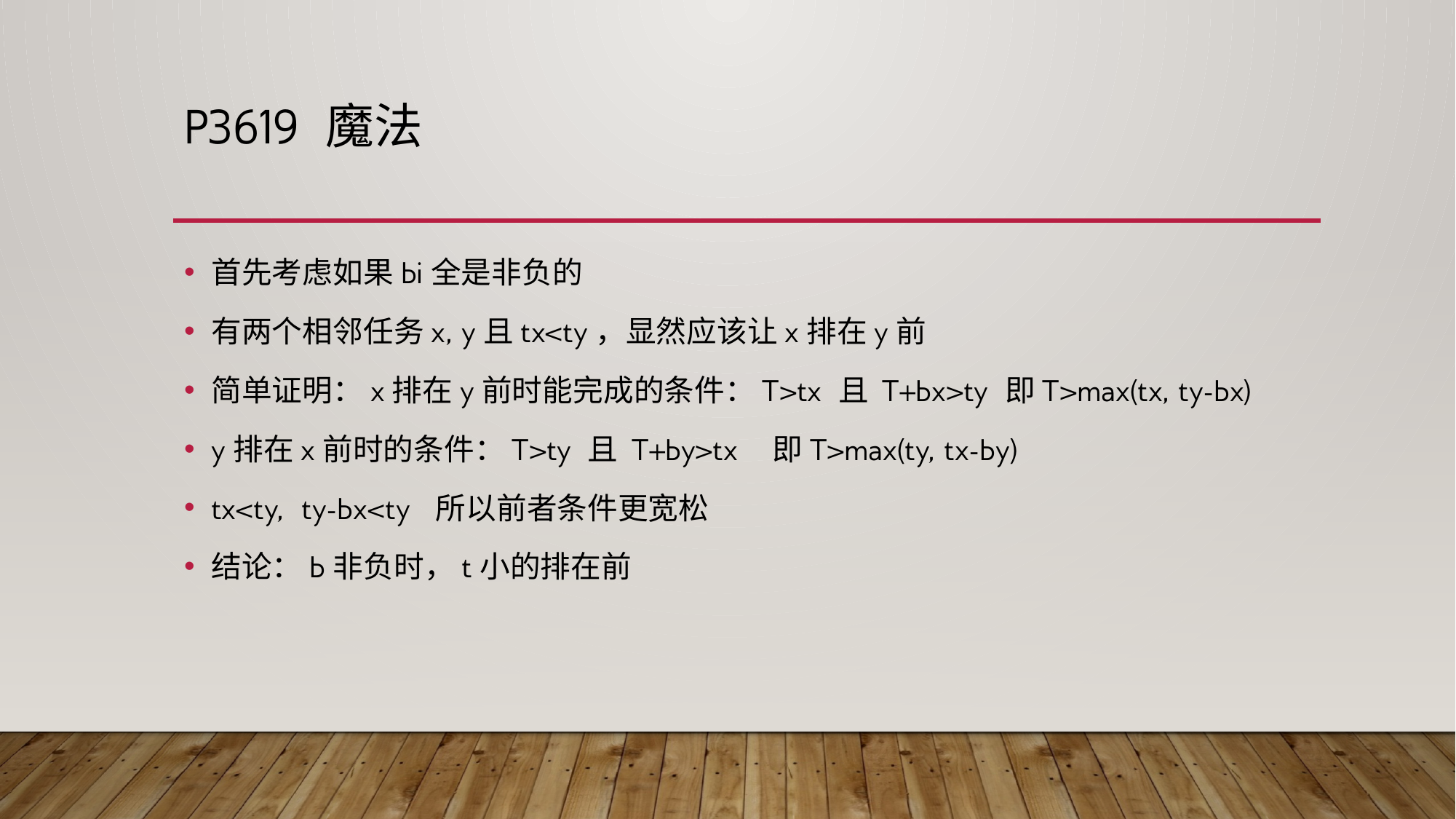

# P3619 魔法
首先考虑如果bi全是非负的
有两个相邻任务x, y且tx<ty，显然应该让x排在y前
简单证明：x排在y前时能完成的条件：T>tx 且 T+bx>ty 即T>max(tx, ty-bx)
y排在x前时的条件：T>ty 且 T+by>tx   即T>max(ty, tx-by)
tx<ty,  ty-bx<ty  所以前者条件更宽松
结论：b非负时，t小的排在前